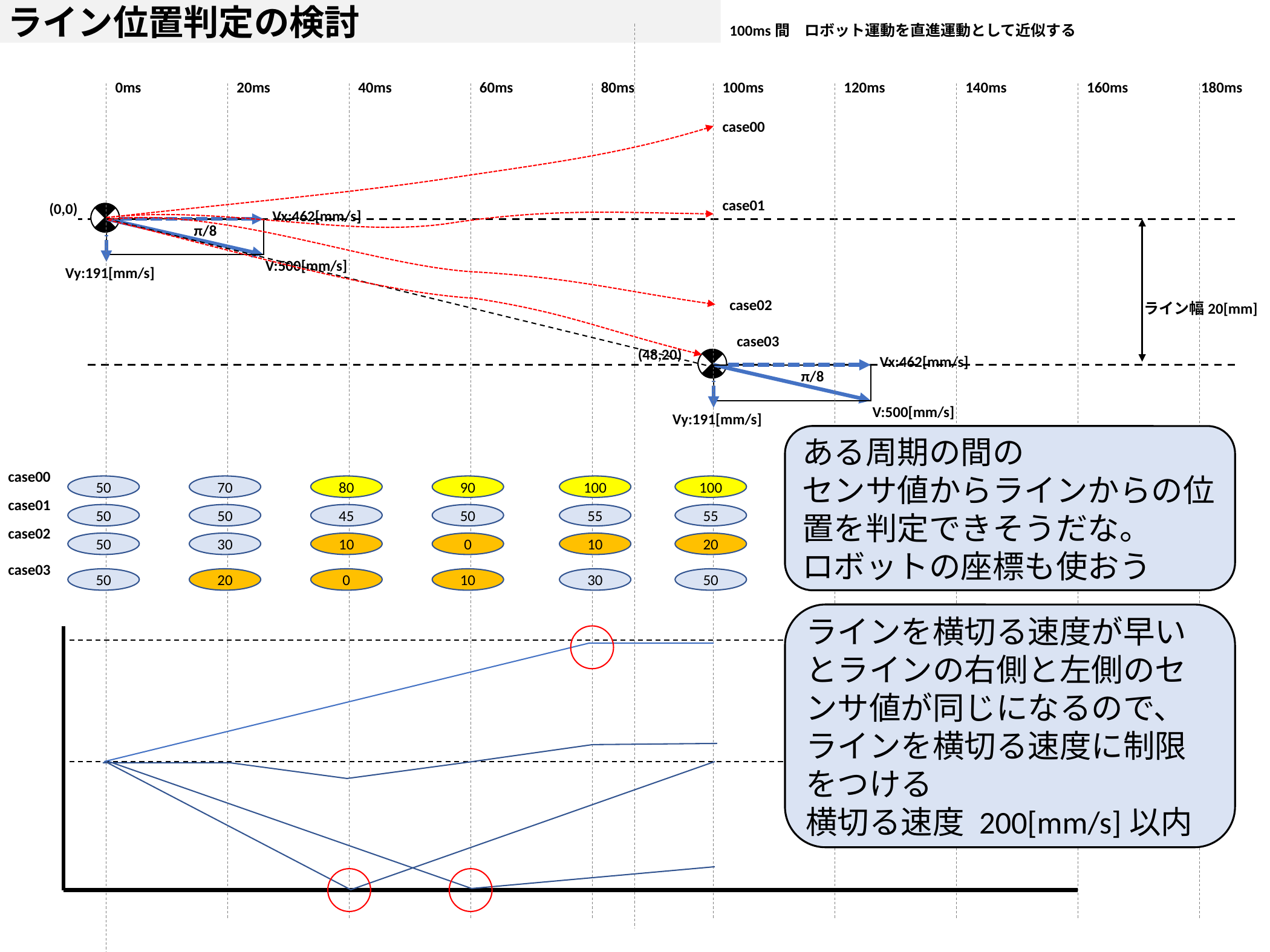

ライン位置判定の検討
100ms間　ロボット運動を直進運動として近似する
0ms
20ms
40ms
60ms
80ms
100ms
120ms
140ms
160ms
180ms
case00

(0,0)
Vx:462[mm/s]

π/8

V:500[mm/s]
Vy:191[mm/s]
case01

case02
ライン幅20[mm]
(48,20)
Vx:462[mm/s]

π/8

V:500[mm/s]
Vy:191[mm/s]
case03
ある周期の間の
センサ値からラインからの位置を判定できそうだな。
ロボットの座標も使おう
case00
50
70
80
90
100
100
case01
50
50
45
50
55
55
case02
50
30
10
0
10
20
case03
50
20
0
10
30
50
ラインを横切る速度が早いとラインの右側と左側のセンサ値が同じになるので、ラインを横切る速度に制限をつける
横切る速度 200[mm/s]以内